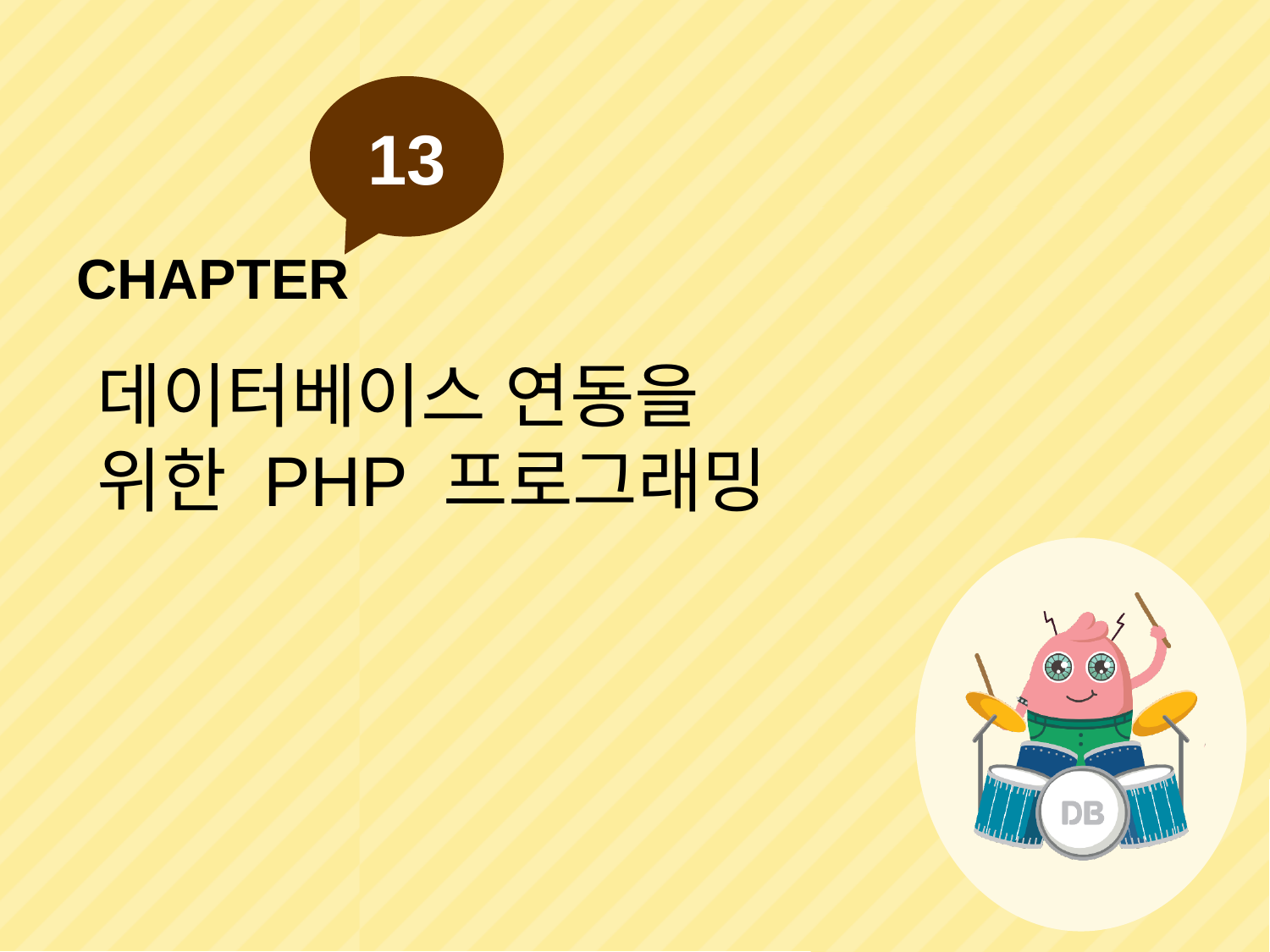

13
CHAPTER
데이터베이스 연동을
위한 PHP 프로그래밍